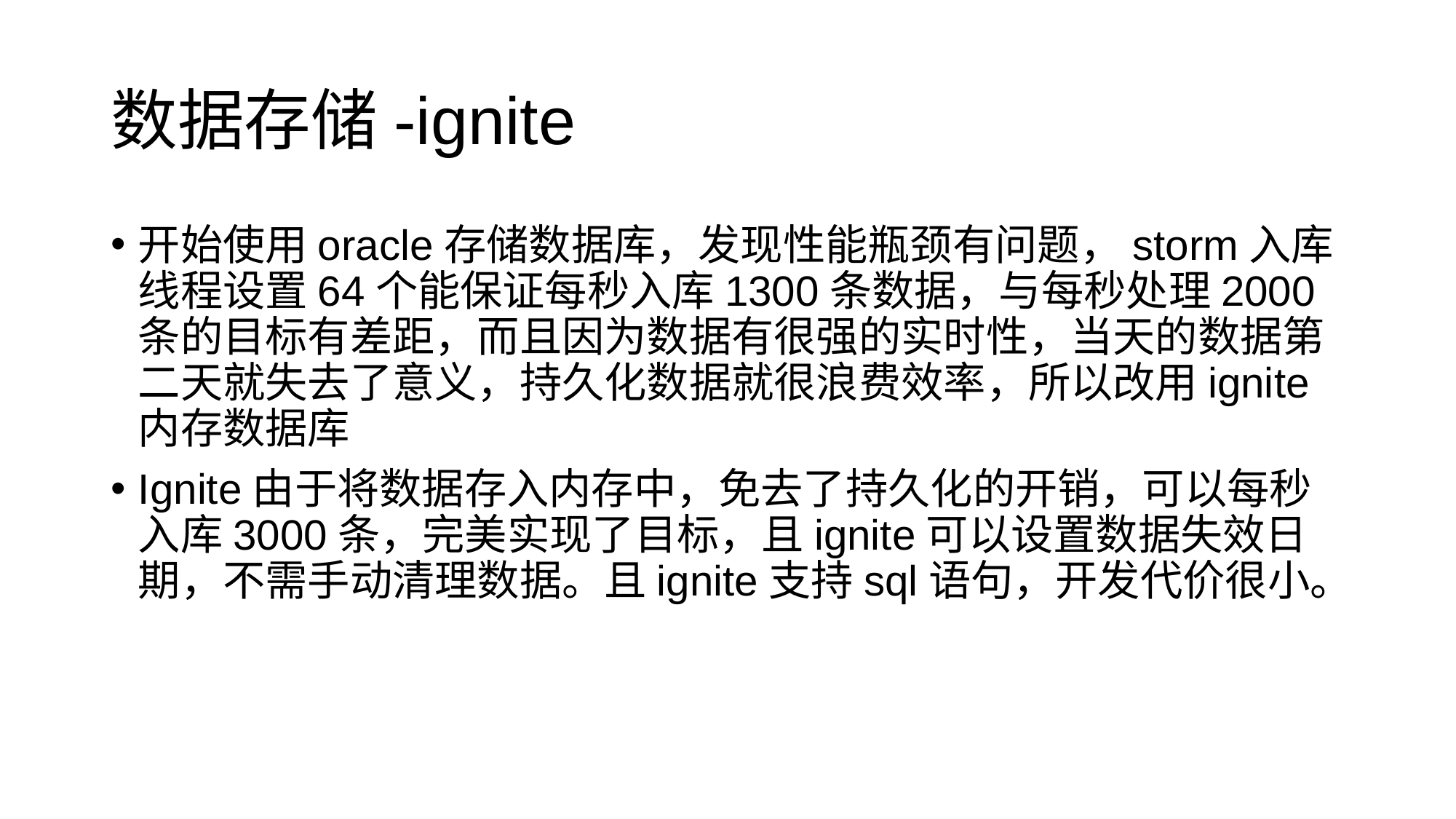

# 数据存储-ignite
开始使用oracle存储数据库，发现性能瓶颈有问题，storm入库线程设置64个能保证每秒入库1300条数据，与每秒处理2000条的目标有差距，而且因为数据有很强的实时性，当天的数据第二天就失去了意义，持久化数据就很浪费效率，所以改用ignite内存数据库
Ignite由于将数据存入内存中，免去了持久化的开销，可以每秒入库3000条，完美实现了目标，且ignite可以设置数据失效日期，不需手动清理数据。且ignite支持sql语句，开发代价很小。